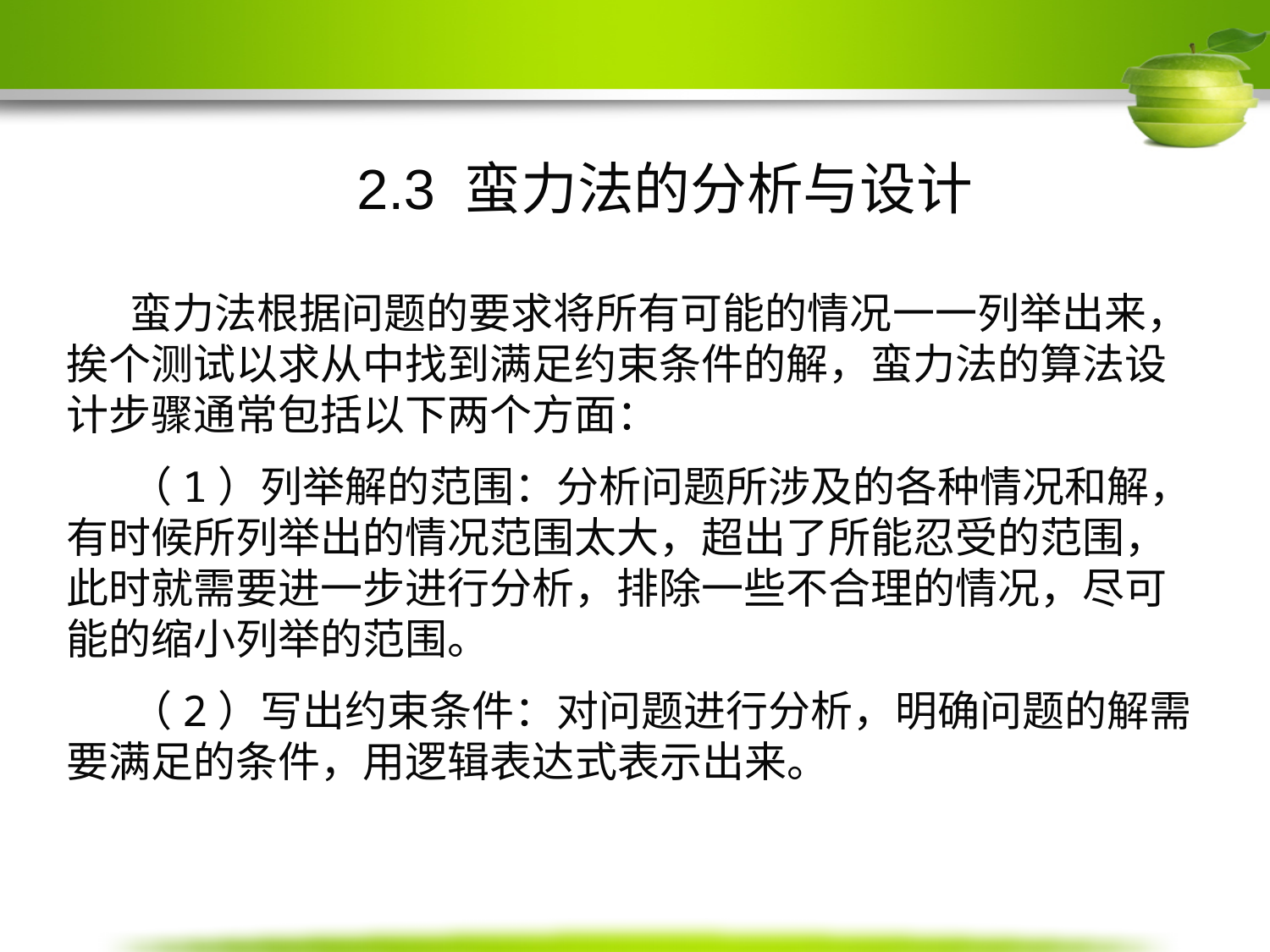

2.3 蛮力法的分析与设计
蛮力法根据问题的要求将所有可能的情况一一列举出来，挨个测试以求从中找到满足约束条件的解，蛮力法的算法设计步骤通常包括以下两个方面：
（1）列举解的范围：分析问题所涉及的各种情况和解，有时候所列举出的情况范围太大，超出了所能忍受的范围，此时就需要进一步进行分析，排除一些不合理的情况，尽可能的缩小列举的范围。
（2）写出约束条件：对问题进行分析，明确问题的解需要满足的条件，用逻辑表达式表示出来。